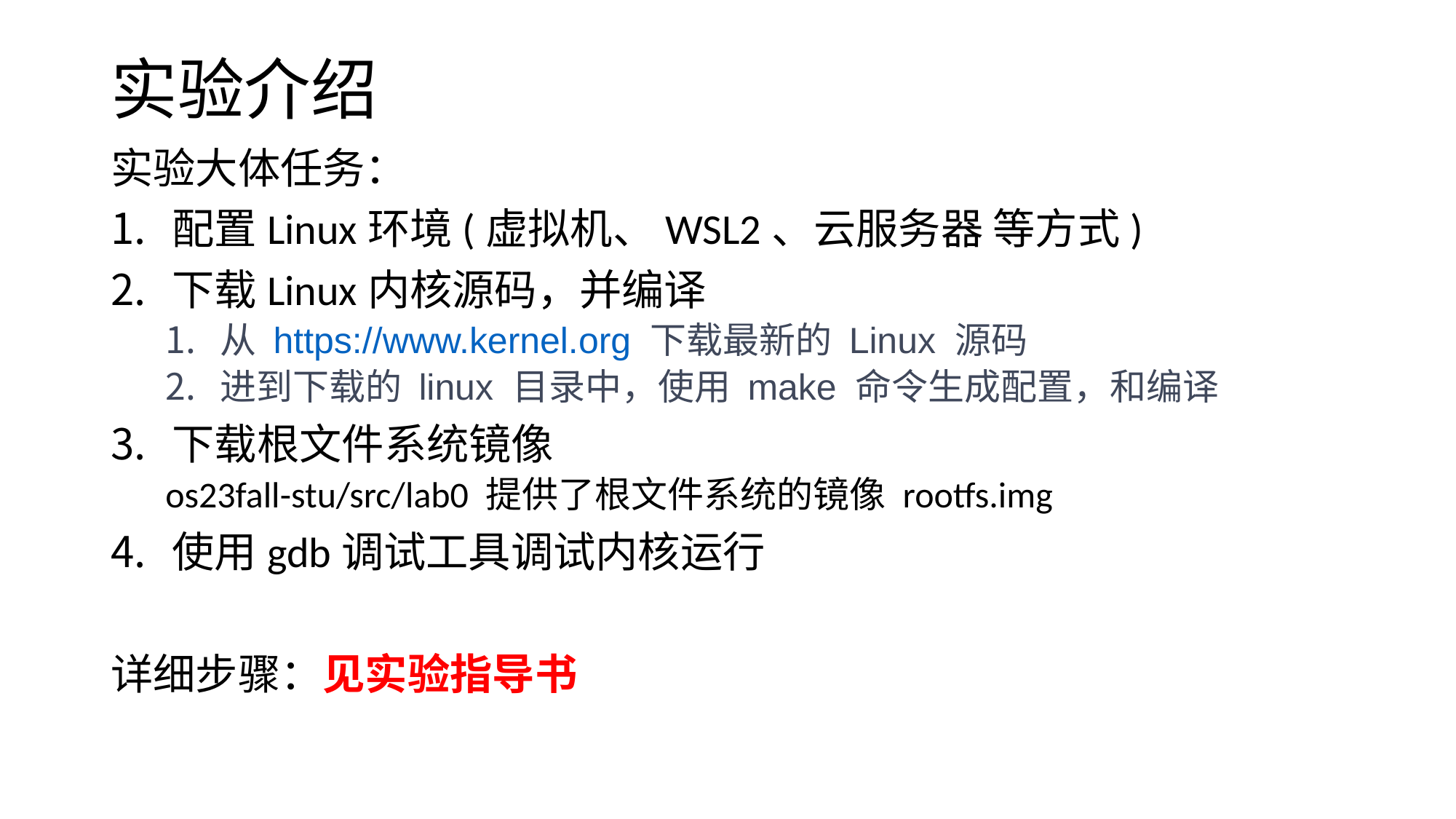

# 实验介绍
实验大体任务：
配置Linux环境(虚拟机、WSL2、云服务器 等方式)
下载Linux内核源码，并编译
从 https://www.kernel.org 下载最新的 Linux 源码
进到下载的 linux 目录中，使用 make 命令生成配置，和编译
下载根文件系统镜像
os23fall-stu/src/lab0 提供了根文件系统的镜像 rootfs.img
使用gdb调试工具调试内核运行

详细步骤：见实验指导书